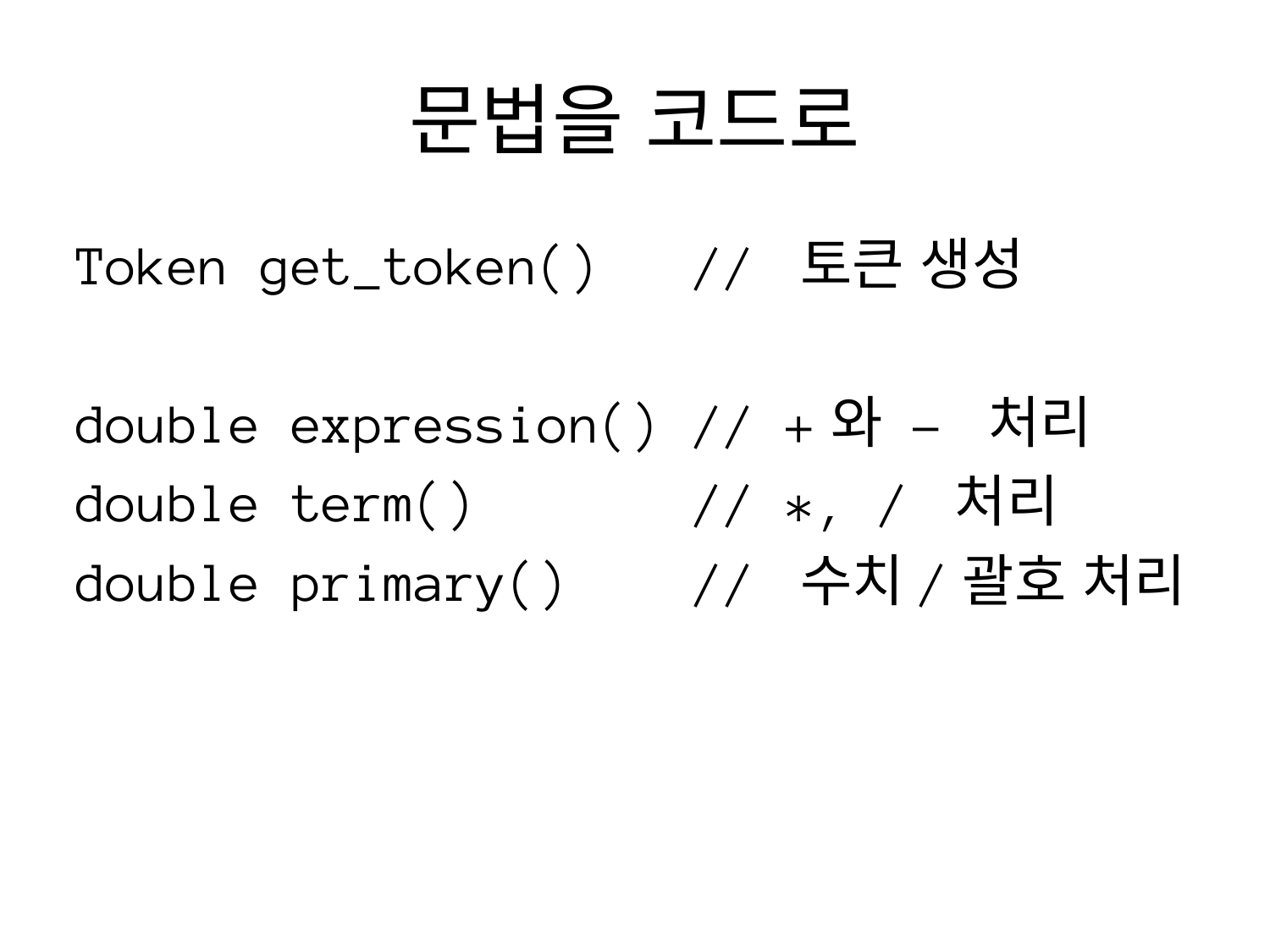

# 문법을 코드로
Token get_token()   // 토큰 생성

double expression() // +와 - 처리
double term()       // *, / 처리
double primary()    // 수치/괄호 처리